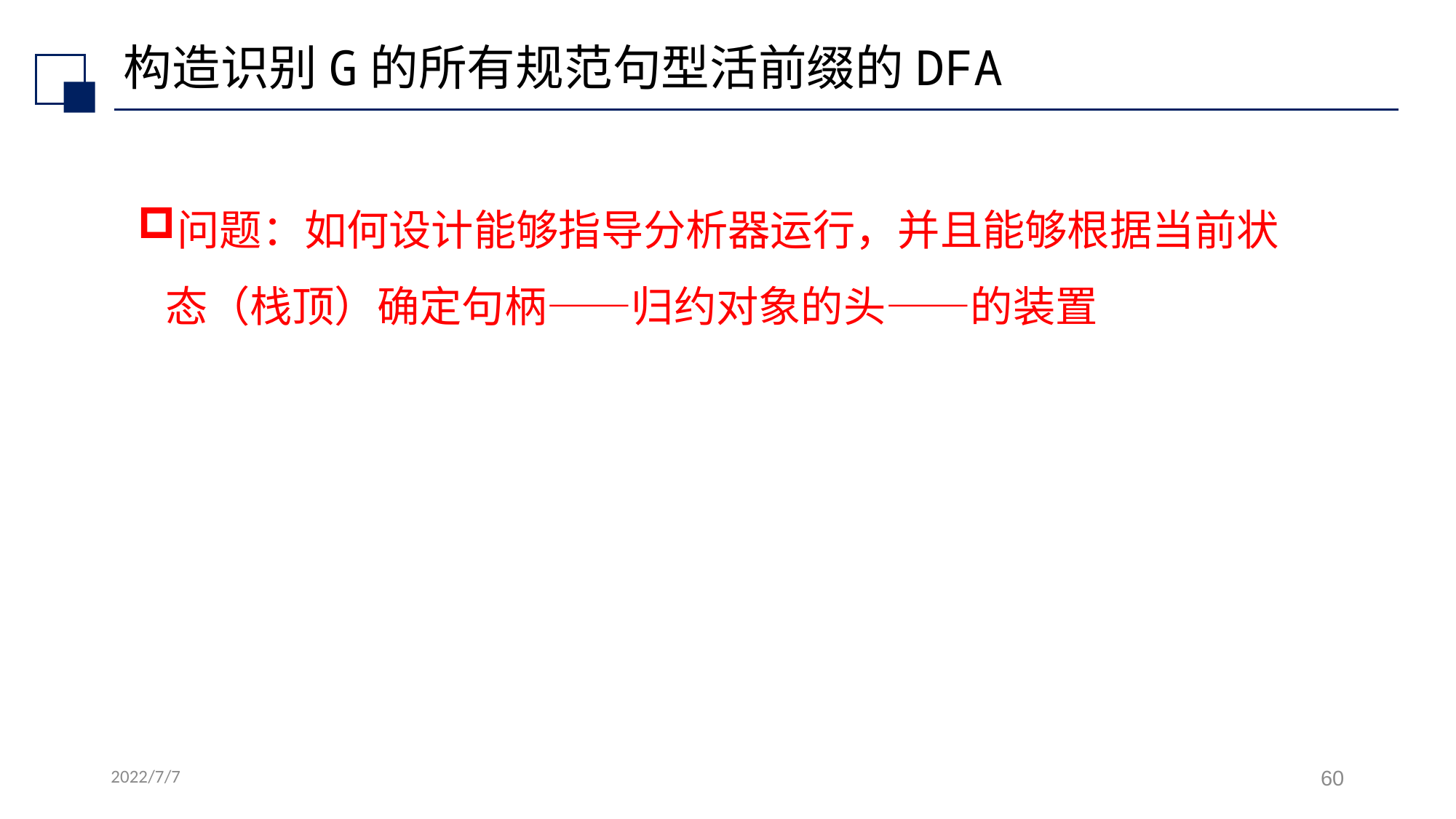

# 构造识别G的所有规范句型活前缀的DFA
问题：如何设计能够指导分析器运行，并且能够根据当前状态（栈顶）确定句柄——归约对象的头——的装置
2022/7/7
60